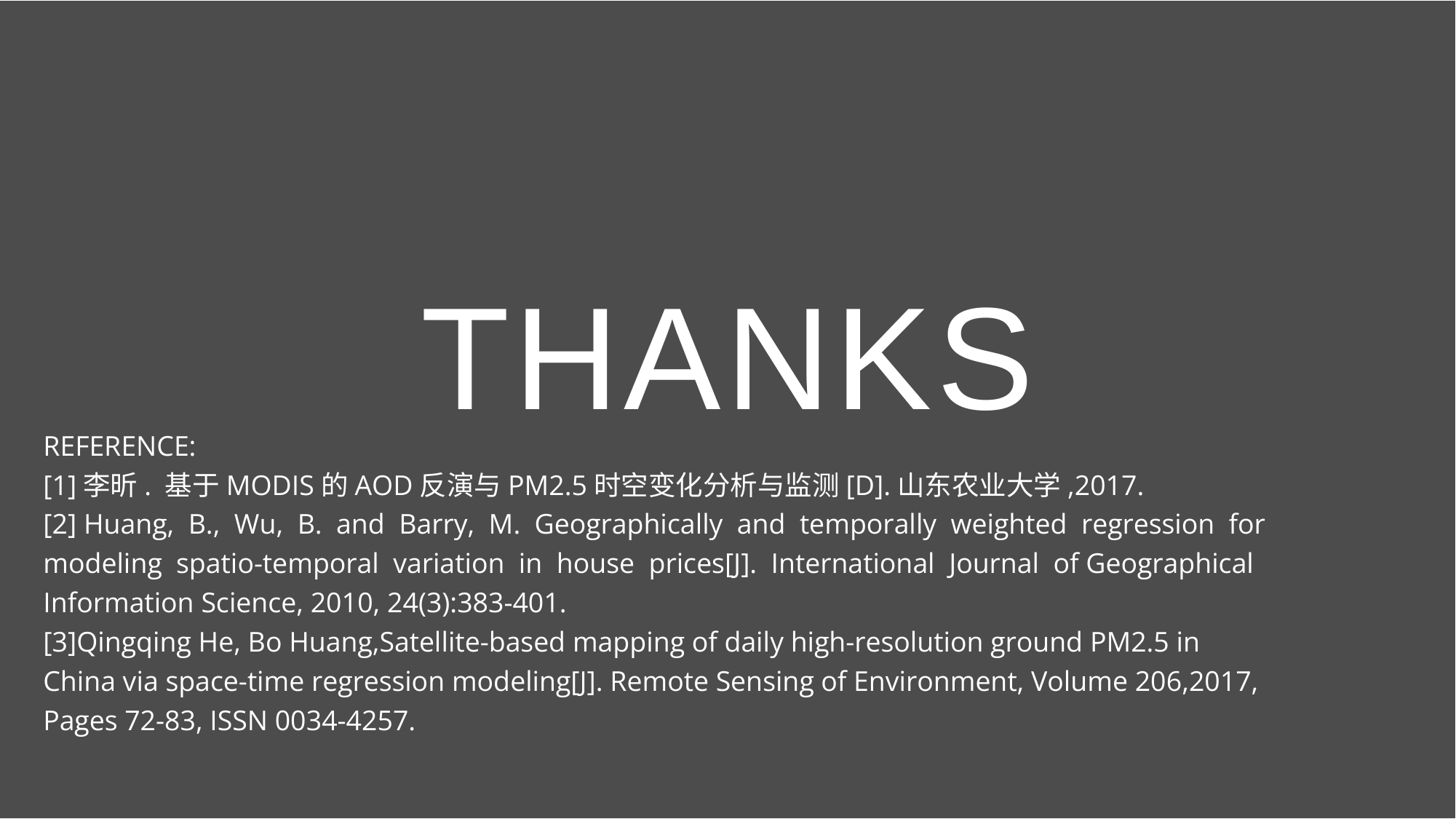

e7d195523061f1c0214d268728035a112e1f1a63855fa0d5B3BC3571FB2346650E40B27C71D4ADB669896543E409C0762562804D99F14164E036E91A4D200FB459B9C67F1066513BDCC2663F2655ED5A2F3E64E50905ECC13FD08E412A2449DFC0DEA4732AF4E76A12DAA23714D9A24C7EAC7F7CD8FF94AEC7D4E9162B55FEA74E289784371BE33B
THANKS
REFERENCE:
[1]李昕. 基于MODIS的AOD反演与PM2.5时空变化分析与监测[D].山东农业大学,2017.
[2] Huang,  B.,  Wu,  B.  and  Barry,  M.  Geographically  and  temporally  weighted  regression  for
modeling  spatio-temporal  variation  in  house  prices[J].  International  Journal  of Geographical Information Science, 2010, 24(3):383-401.
[3]Qingqing He, Bo Huang,Satellite-based mapping of daily high-resolution ground PM2.5 in China via space-time regression modeling[J]. Remote Sensing of Environment, Volume 206,2017,
Pages 72-83, ISSN 0034-4257.